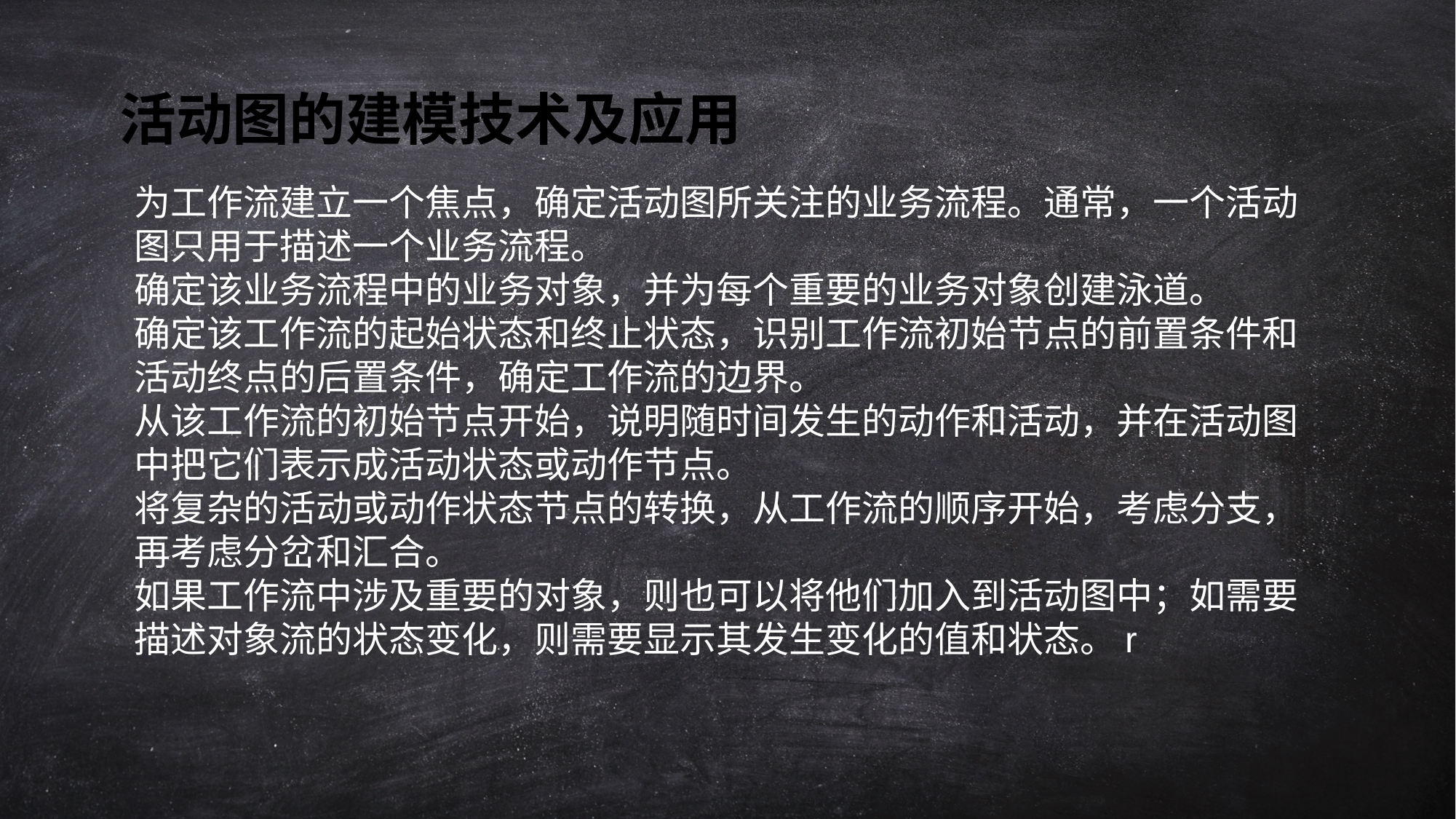

活动图的建模技术及应用

为工作流建立一个焦点，确定活动图所关注的业务流程。通常，一个活动图只用于描述一个业务流程。
确定该业务流程中的业务对象，并为每个重要的业务对象创建泳道。
确定该工作流的起始状态和终止状态，识别工作流初始节点的前置条件和活动终点的后置条件，确定工作流的边界。
从该工作流的初始节点开始，说明随时间发生的动作和活动，并在活动图中把它们表示成活动状态或动作节点。
将复杂的活动或动作状态节点的转换，从工作流的顺序开始，考虑分支，再考虑分岔和汇合。
如果工作流中涉及重要的对象，则也可以将他们加入到活动图中；如需要描述对象流的状态变化，则需要显示其发生变化的值和状态。r